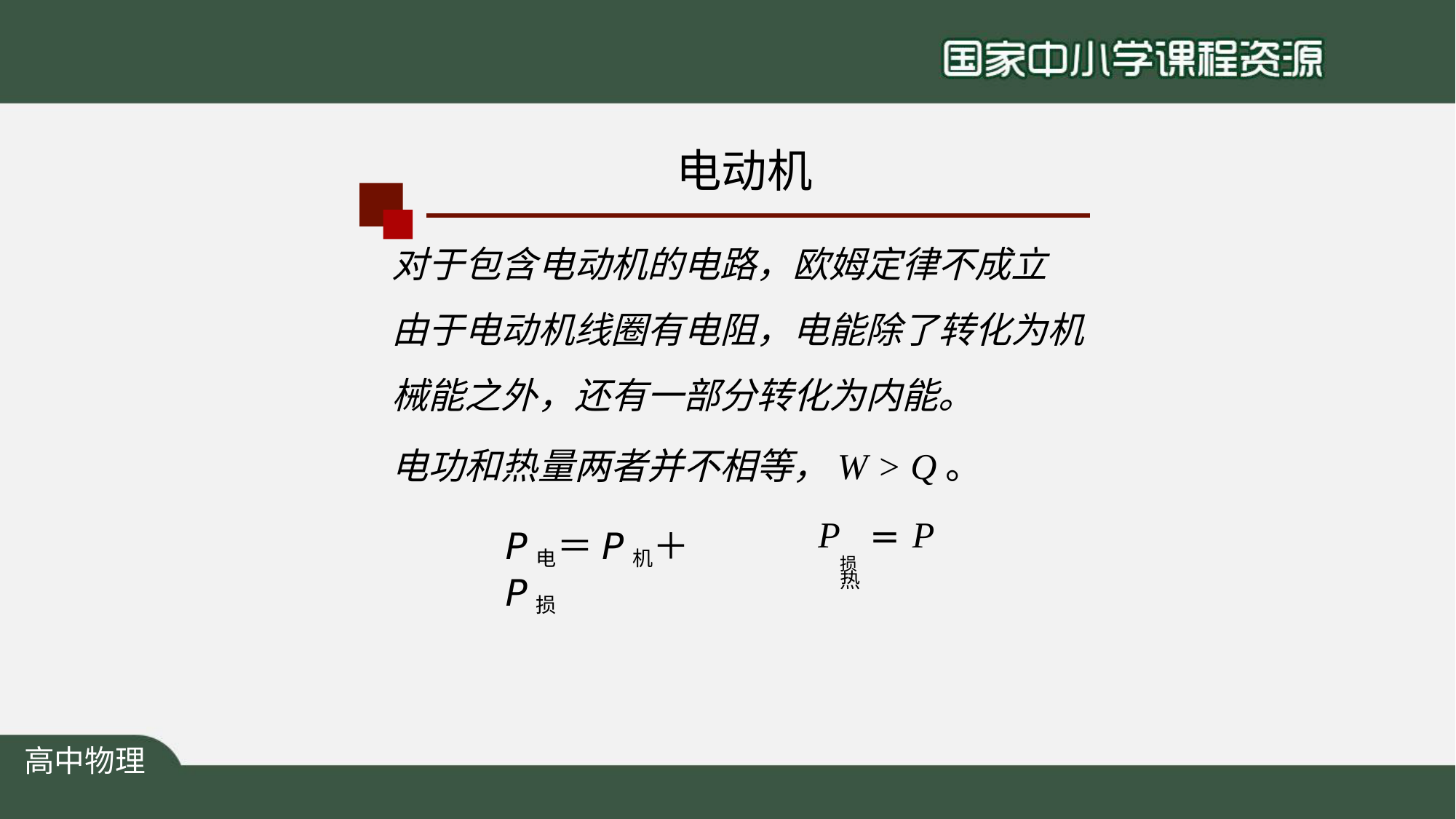

# 电动机

对于包含电动机的电路，欧姆定律不成立 由于电动机线圈有电阻，电能除了转化为机 械能之外，还有一部分转化为内能。
电功和热量两者并不相等，W > Q。
P	= P
损	热
P电＝P机＋P损
高中物理